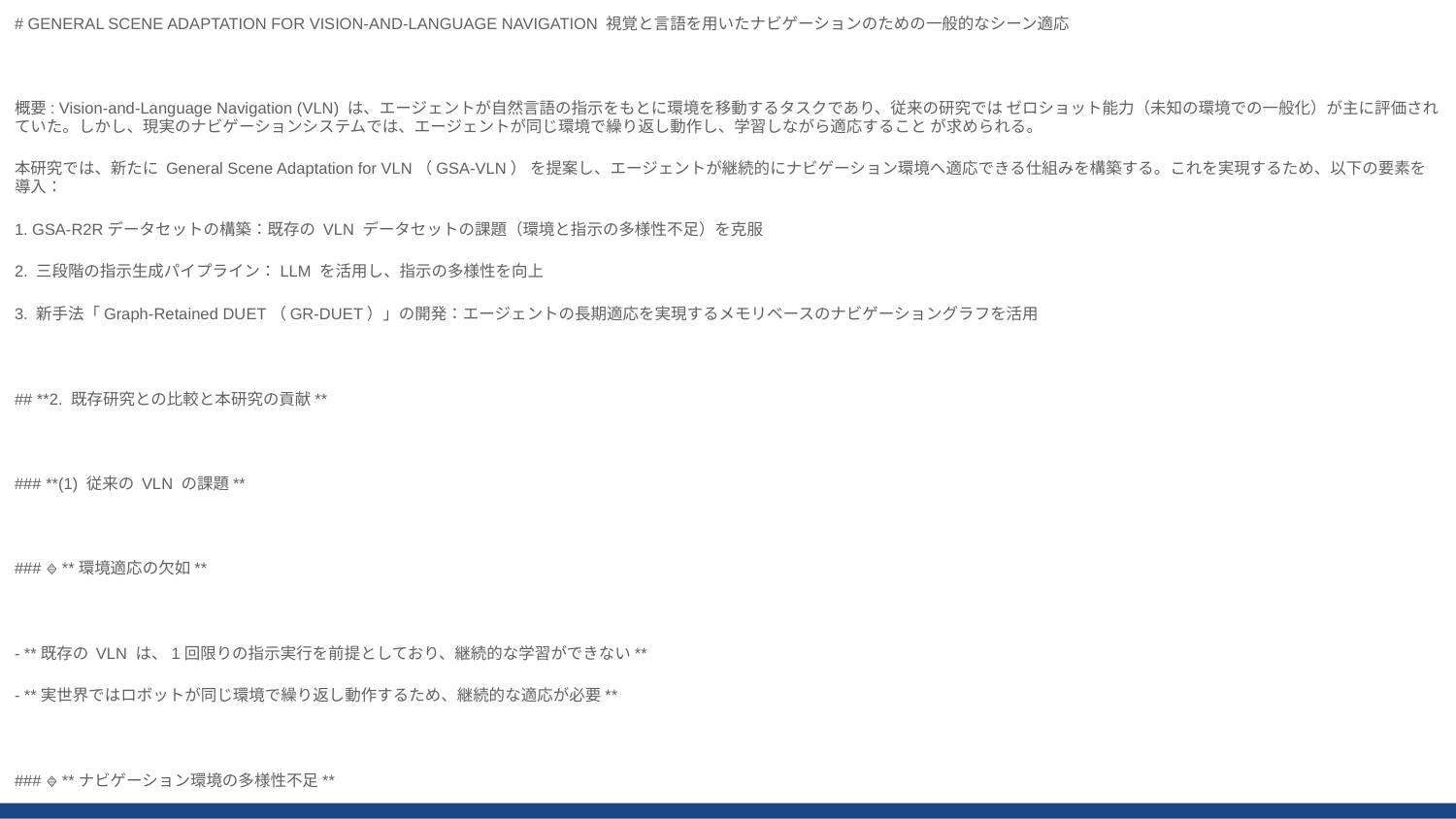

# GENERAL SCENE ADAPTATION FOR VISION-AND-LANGUAGE NAVIGATION 視覚と言語を用いたナビゲーションのための一般的なシーン適応

概要: Vision-and-Language Navigation (VLN) は、エージェントが自然言語の指示をもとに環境を移動するタスクであり、従来の研究では ゼロショット能力（未知の環境での一般化）が主に評価されていた。しかし、現実のナビゲーションシステムでは、エージェントが同じ環境で繰り返し動作し、学習しながら適応すること が求められる。
本研究では、新たに General Scene Adaptation for VLN（GSA-VLN） を提案し、エージェントが継続的にナビゲーション環境へ適応できる仕組みを構築する。これを実現するため、以下の要素を導入：
1. GSA-R2Rデータセットの構築：既存の VLN データセットの課題（環境と指示の多様性不足）を克服
2. 三段階の指示生成パイプライン：LLM を活用し、指示の多様性を向上
3. 新手法「Graph-Retained DUET（GR-DUET）」の開発：エージェントの長期適応を実現するメモリベースのナビゲーショングラフを活用

## **2. 既存研究との比較と本研究の貢献**

### **(1) 従来の VLN の課題**

### 🔹 **環境適応の欠如**

- **既存の VLN は、1回限りの指示実行を前提としており、継続的な学習ができない**
- **実世界ではロボットが同じ環境で繰り返し動作するため、継続的な適応が必要**

### 🔹 **ナビゲーション環境の多様性不足**

- **従来のデータセット（R2R）は住宅中心で、オフィス・店舗・工場などの環境が不足**
- **そのため、現実世界のシナリオへの適応が難しい**

### 🔹 **指示の多様性不足**

- **シンプルな文法で記述された指示しか含まれず、実際のユーザーの話し方を反映していない**
- **異なる話し方や専門用語に対応できない**

---

### **(2) 本研究の革新点**

✅ **新しいタスク「GSA-VLN」の提案**

- **ナビゲーション履歴を保存・活用する「メモリバンク（Memory Bank）」を導入**
- **「ID（既知環境）と OOD（未知環境）」両方で評価し、エージェントの適応力を強化**

✅ **GSA-R2Rデータセットの構築**

- **住宅（ID）と非住宅（OOD）のバランスを考慮した 150 環境**
- **新たに「Scene 指示」と「User 指示」を追加し、多様な話し方を再現**
- **指示数を従来のR2Rの約10倍に増加（90,000指示）**

✅ **LLM を活用した「三段階の指示生成プロセス」**

- **ステップ1**: 事前学習された **EnvDrop Speaker** を使用し初期指示を生成
- **ステップ2**: **GPT-4 を用いて指示を修正・改善**（ナビゲーションモデルとの比較）
- **ステップ3**: **LLM によるスタイル変換**（建物やユーザーごとの異なる話し方を再現）

✅ **新手法「GR-DUET」の開発**

- **ナビゲーション履歴を保存する「トポロジカルグラフ」を活用**
- **エージェントが長期間のナビゲーション履歴を学習し、行動選択を最適化**
- **従来の TourHAMT よりも 11% の成功率向上**

---

## **3. 技術・手法**

### **(1) GSA-VLN タスク**

- **「メモリバンク（Memory Bank）」を用いて、ナビゲーション履歴を保存**
- **エージェントが過去の経験を活かして環境に適応**
- **ID（既知環境）と OOD（未知環境）両方で適応能力を評価**

---

### **(2) GSA-R2R データセット**

- **評価環境数: 150（住宅75 + 非住宅75）**
- **多様な指示（Basic / Scene / User）**
- **各環境600のパスを用意し、学習データを拡張**
- **指示生成に LLM（GPT-4） を活用し、自然な指示を作成**

---

### **(3) GR-DUET（Graph-Retained DUET）**

- **エージェントが「トポロジカルグラフ」を活用し、長期的な環境適応を実現**
- **過去の移動履歴を記憶し、最適なルート選択を可能に**
- **TourHAMT より 11% の成功率向上**

---

## **4. 実験結果**

### **(1) GSA-R2R における評価**

- **GR-DUET は全ての評価指標で最先端の結果を達成**
- **11% の成功率向上、8.5% の精度向上**

### **(2) 既存の手法との比較**

- **TourHAMT や Over-NAV よりも大幅に高精度**
- **標準的な VLN タスク（R2R）よりも適応能力が大幅に向上**
- **環境適応と指示適応の両方を実現**

---

## **5. 使用用途**

✅ **家庭用ロボット**:

家庭のレイアウトや話し方の特徴に適応し、指示理解を向上

✅ **業務用ロボット（オフィス、店舗、病院）**:

環境ごとのナビゲーション改善

✅ **視覚障害者支援**:

ユーザーの歩行パターンや話し方に適応

✅ **メタバース・ゲームAI**:

環境とユーザーの行動に適応する動的ナビゲーション

---

## **6. 次に読むべき論文**

1. **TourHAMT（Krantz et al., 2023）** - 長期的なナビゲーション履歴を活用する手法
2. **ScaleVLN（Wang et al., 2023）** - VLNのスケーリングとデータ拡張
3. **NavGPT-2（Zhou et al., 2024）** - LLMを活用したVLN手法
4. **Over-NAV（Zhao et al., 2024）** - オープンボキャブラリを用いたナビゲーション支援

---

## **7. まとめ**

本研究は **GSA-VLN タスクを提案し、エージェントが環境に適応する方法** を示した。

新手法 **GR-DUET** により、**エージェントの環境適応能力を大幅に向上** させ、

従来手法を超える **最先端のナビゲーション精度** を達成した。